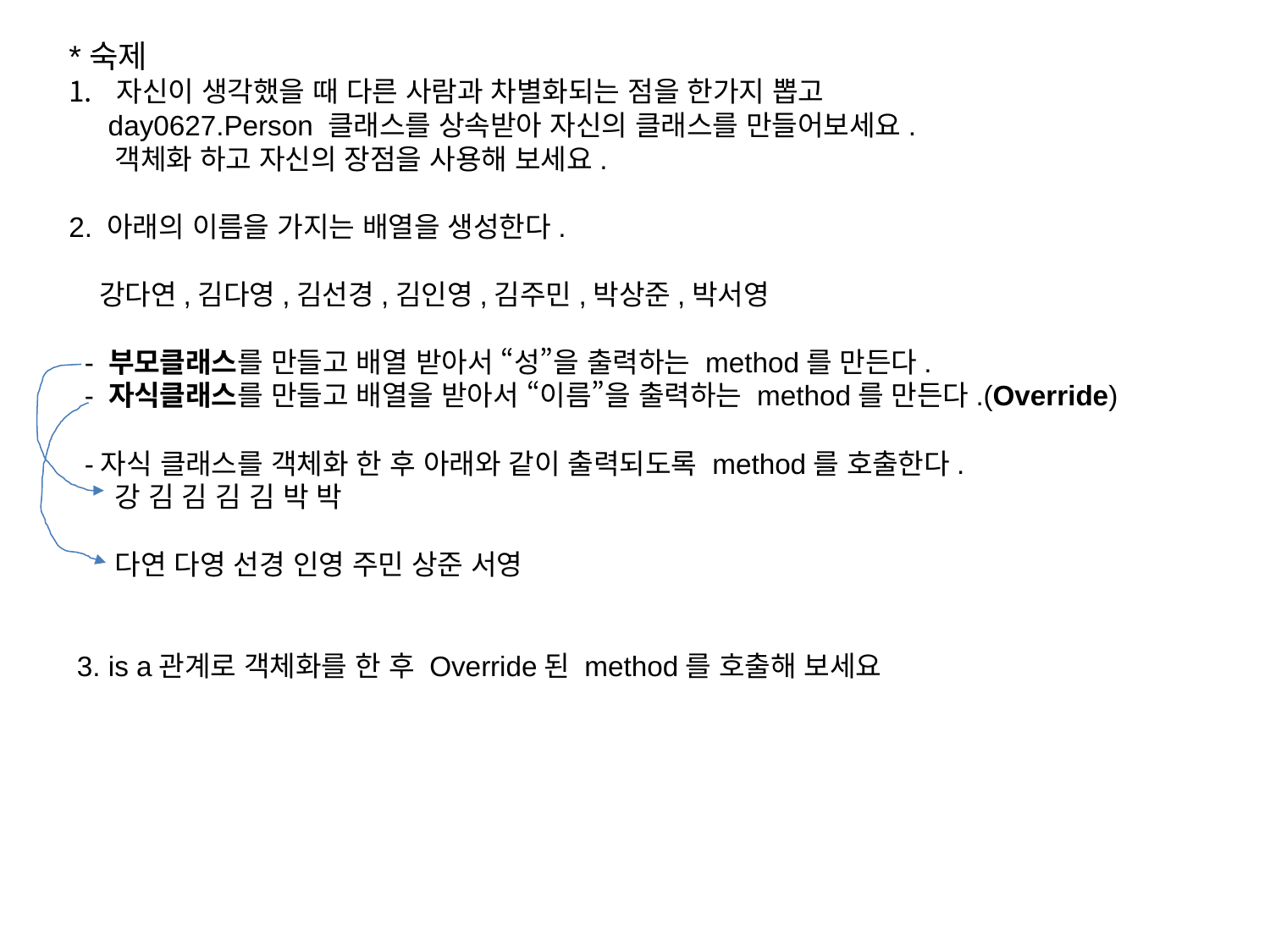

*숙제
자신이 생각했을 때 다른 사람과 차별화되는 점을 한가지 뽑고
     day0627.Person 클래스를 상속받아 자신의 클래스를 만들어보세요.
     객체화 하고 자신의 장점을 사용해 보세요.

2. 아래의 이름을 가지는 배열을 생성한다.

   강다연,김다영,김선경,김인영,김주민,박상준,박서영

  - 부모클래스를 만들고 배열 받아서 “성”을 출력하는 method를 만든다.
  - 자식클래스를 만들고 배열을 받아서 “이름”을 출력하는 method를 만든다.(Override)

  -자식 클래스를 객체화 한 후 아래와 같이 출력되도록 method를 호출한다.
     강 김 김 김 김 박 박

     다연 다영 선경 인영 주민 상준 서영

 3. is a관계로 객체화를 한 후 Override된 method를 호출해 보세요